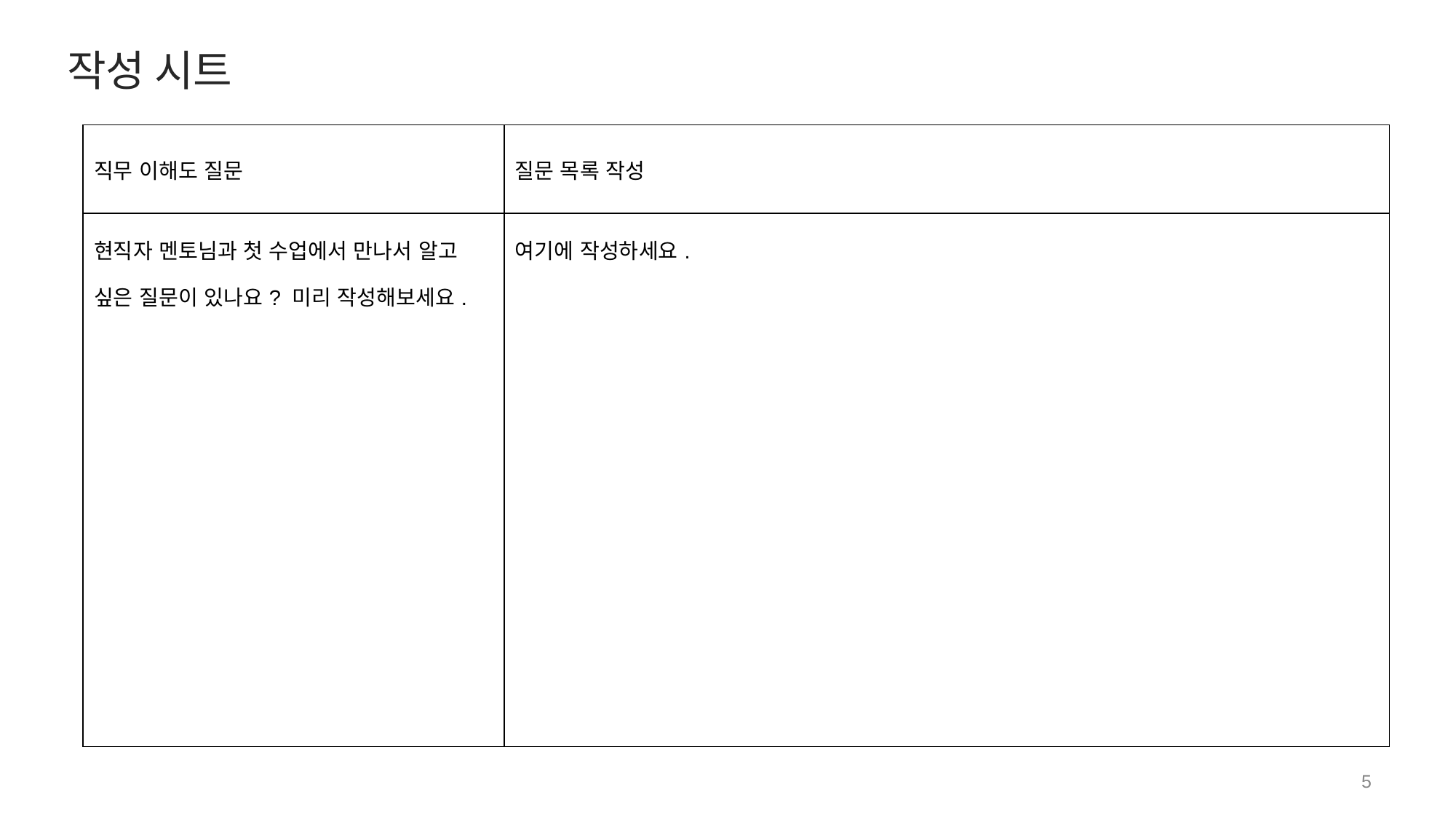

작성 시트
| 직무 이해도 질문 | 질문 목록 작성 |
| --- | --- |
| 현직자 멘토님과 첫 수업에서 만나서 알고 싶은 질문이 있나요? 미리 작성해보세요. | 여기에 작성하세요. |
5